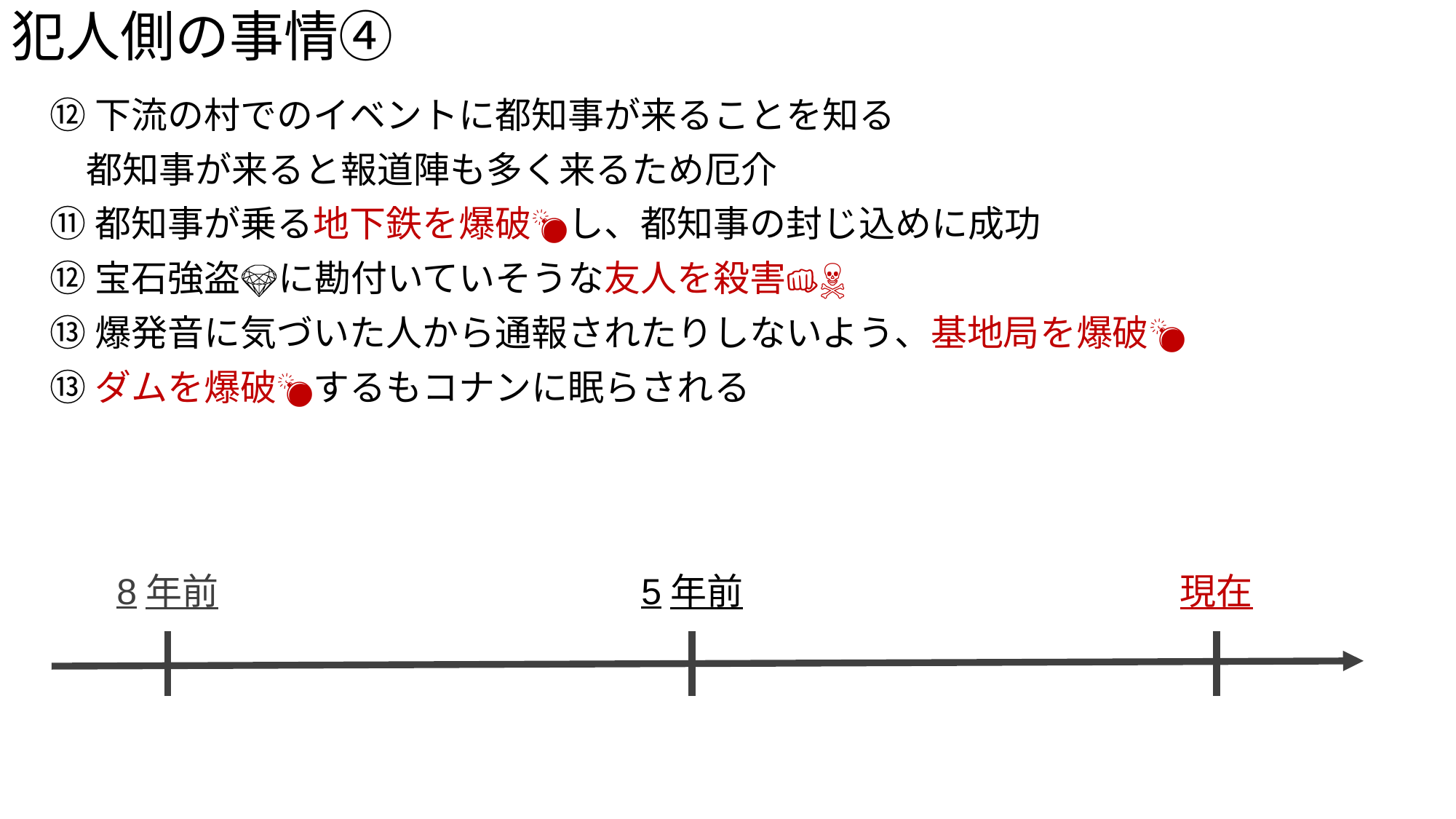

# 犯人側の事情④
⑫下流の村でのイベントに都知事が来ることを知る
　都知事が来ると報道陣も多く来るため厄介
⑪都知事が乗る地下鉄を爆破💣し、都知事の封じ込めに成功
⑫宝石強盗💎に勘付いていそうな友人を殺害👊☠
⑬爆発音に気づいた人から通報されたりしないよう、基地局を爆破💣
⑬ダムを爆破💣するもコナンに眠らされる
8年前
5年前
現在